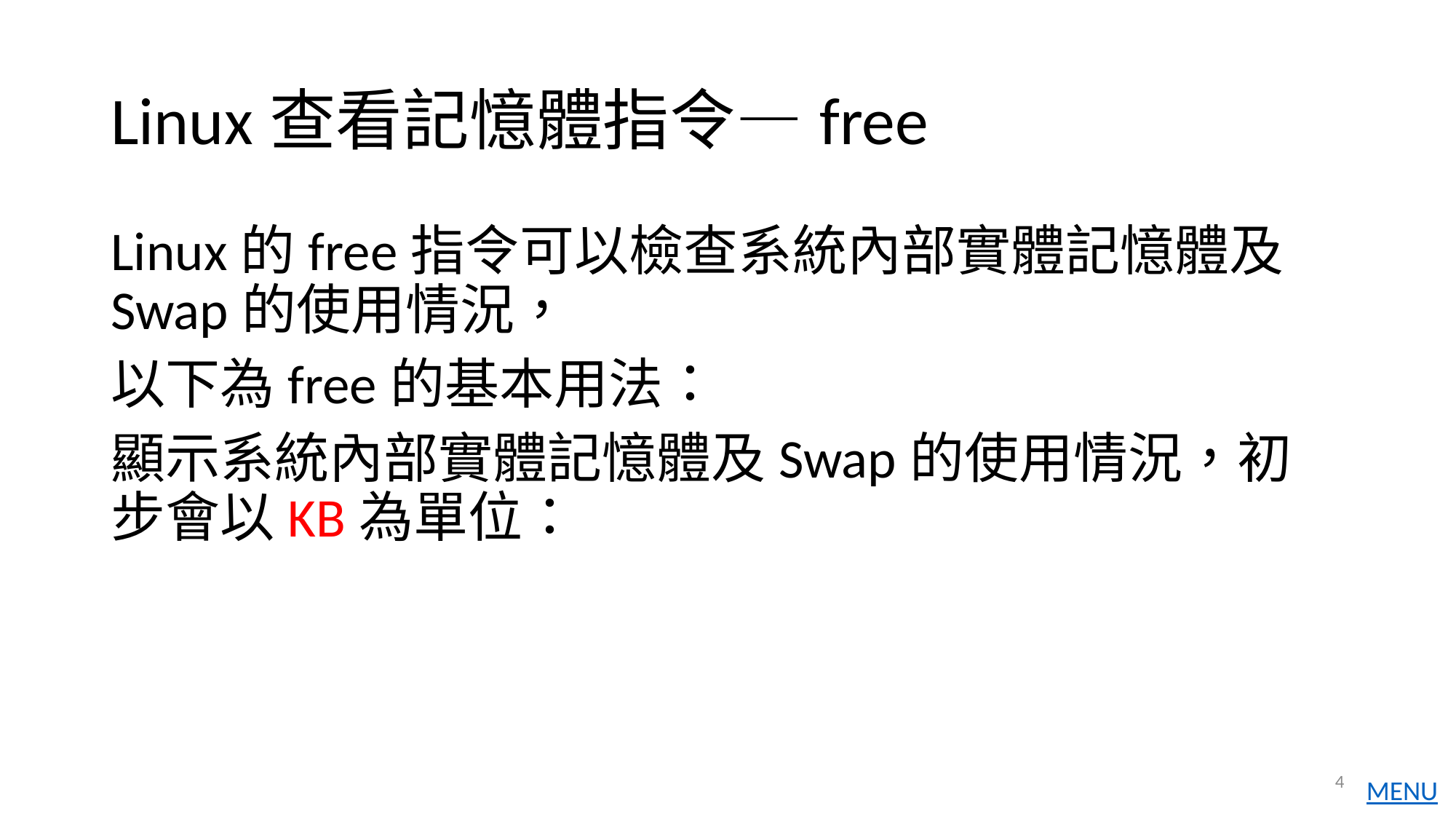

# Linux查看記憶體指令—free
Linux的free指令可以檢查系統內部實體記憶體及Swap的使用情況，
以下為free的基本用法：
顯示系統內部實體記憶體及Swap的使用情況，初步會以KB為單位：
4